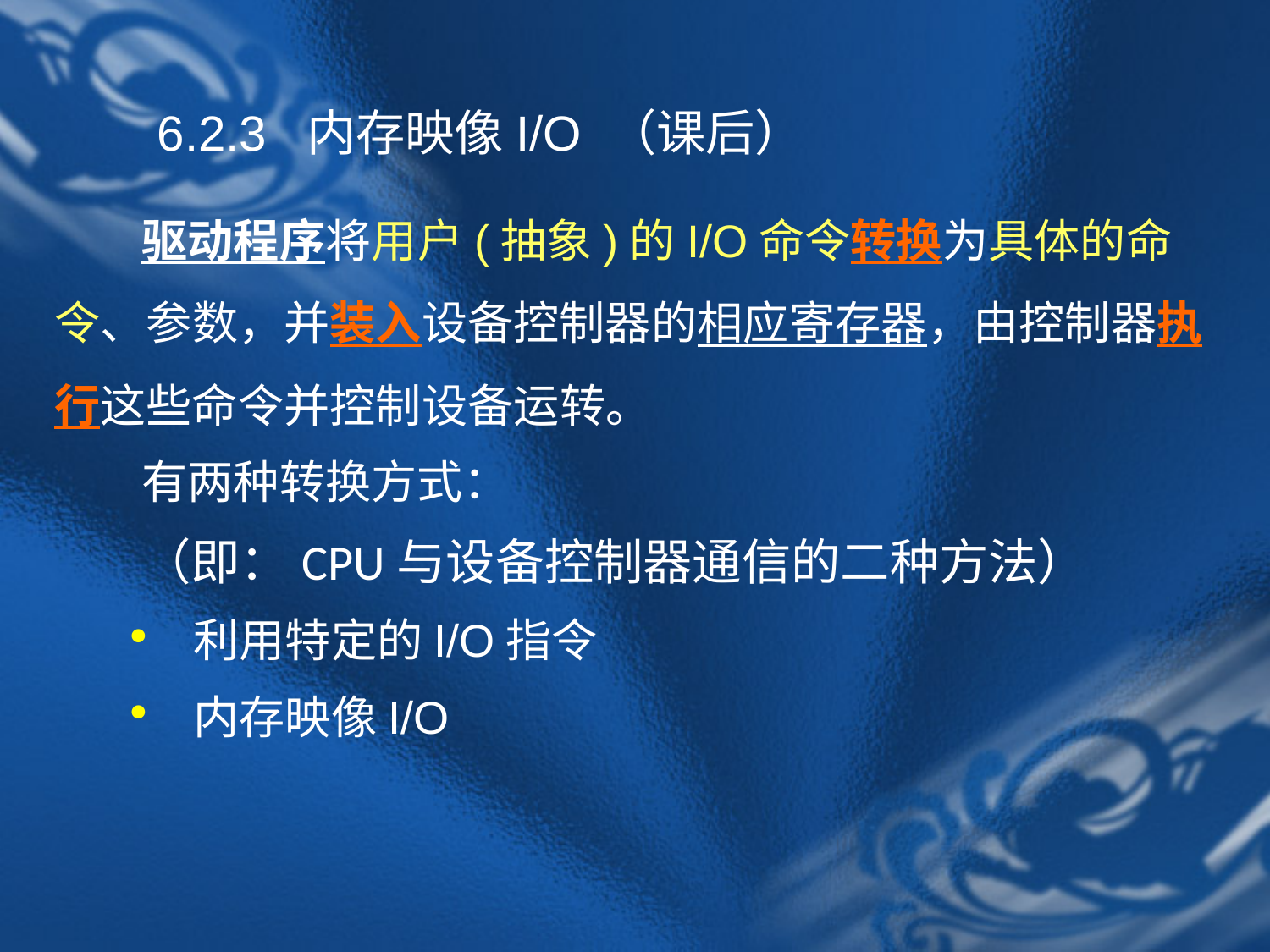

6.2.3  内存映像I/O （课后）
驱动程序将用户(抽象)的I/O命令转换为具体的命令、参数，并装入设备控制器的相应寄存器，由控制器执行这些命令并控制设备运转。
有两种转换方式：
（即：CPU与设备控制器通信的二种方法）
利用特定的I/O指令
内存映像I/O